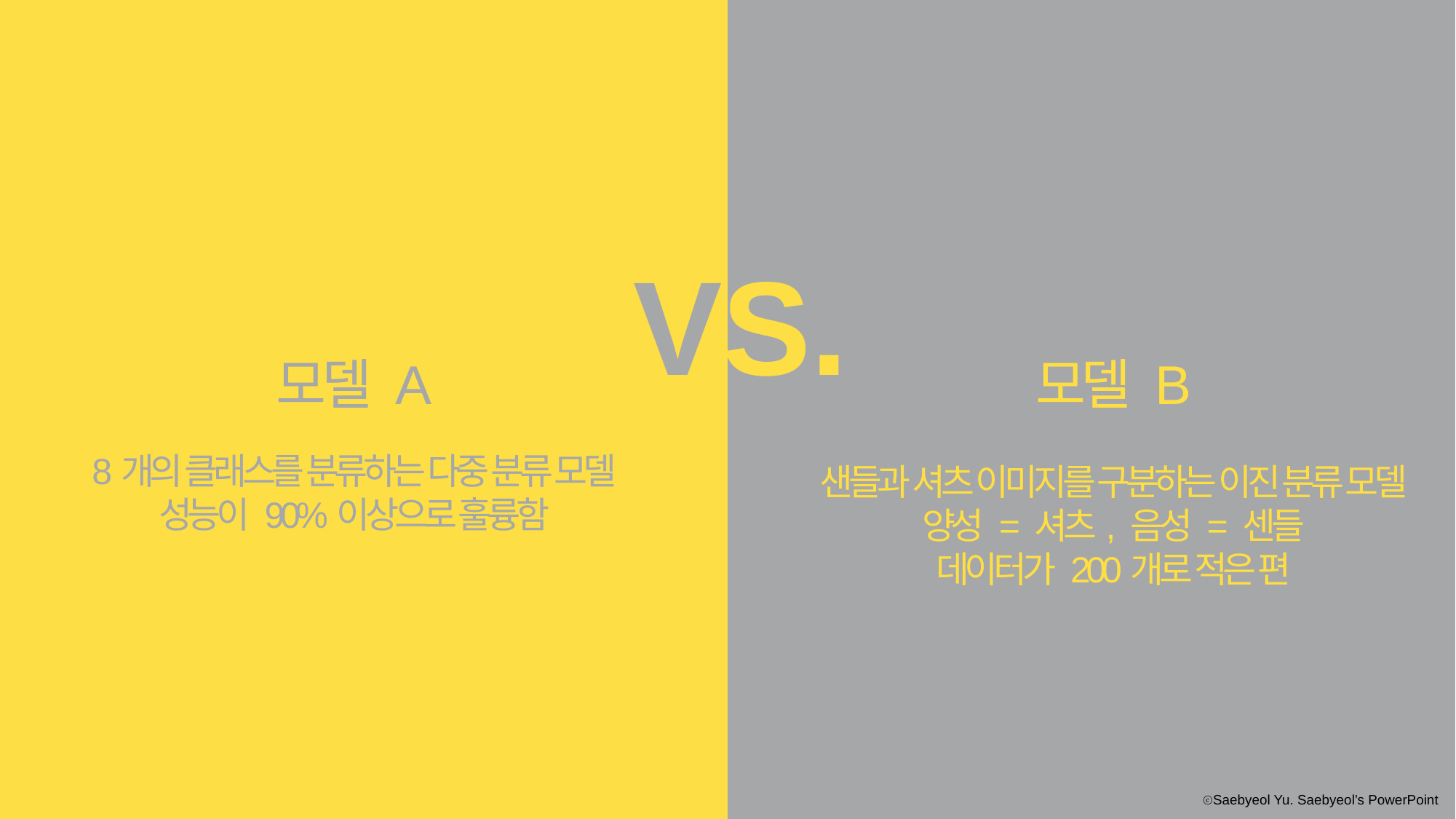

VS.
모델 A

8개의 클래스를 분류하는 다중 분류 모델
성능이 90%이상으로 훌륭함
모델 B

샌들과 셔츠 이미지를 구분하는 이진 분류 모델
양성 = 셔츠, 음성 = 센들
데이터가 200개로 적은 편